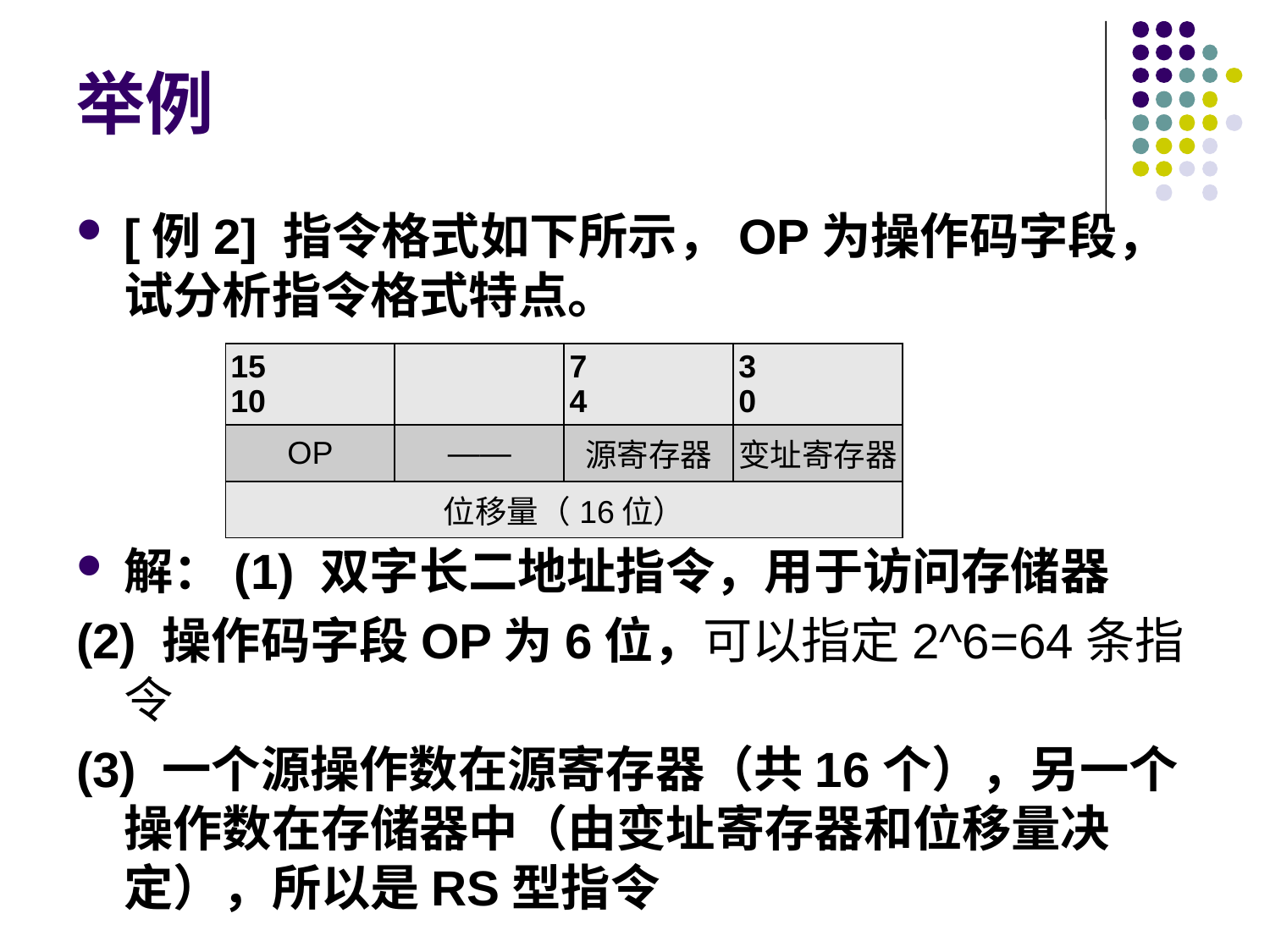

# 举例
[例2] 指令格式如下所示，OP为操作码字段，试分析指令格式特点。

解：(1) 双字长二地址指令，用于访问存储器
(2) 操作码字段OP为6位，可以指定2^6=64条指令
(3) 一个源操作数在源寄存器（共16个），另一个操作数在存储器中（由变址寄存器和位移量决定），所以是RS型指令

| 15 10 |  | 7 4 | 3 0 |
| --- | --- | --- | --- |
| OP | —— | 源寄存器 | 变址寄存器 |
| 位移量（16位） |  |  |  |
34